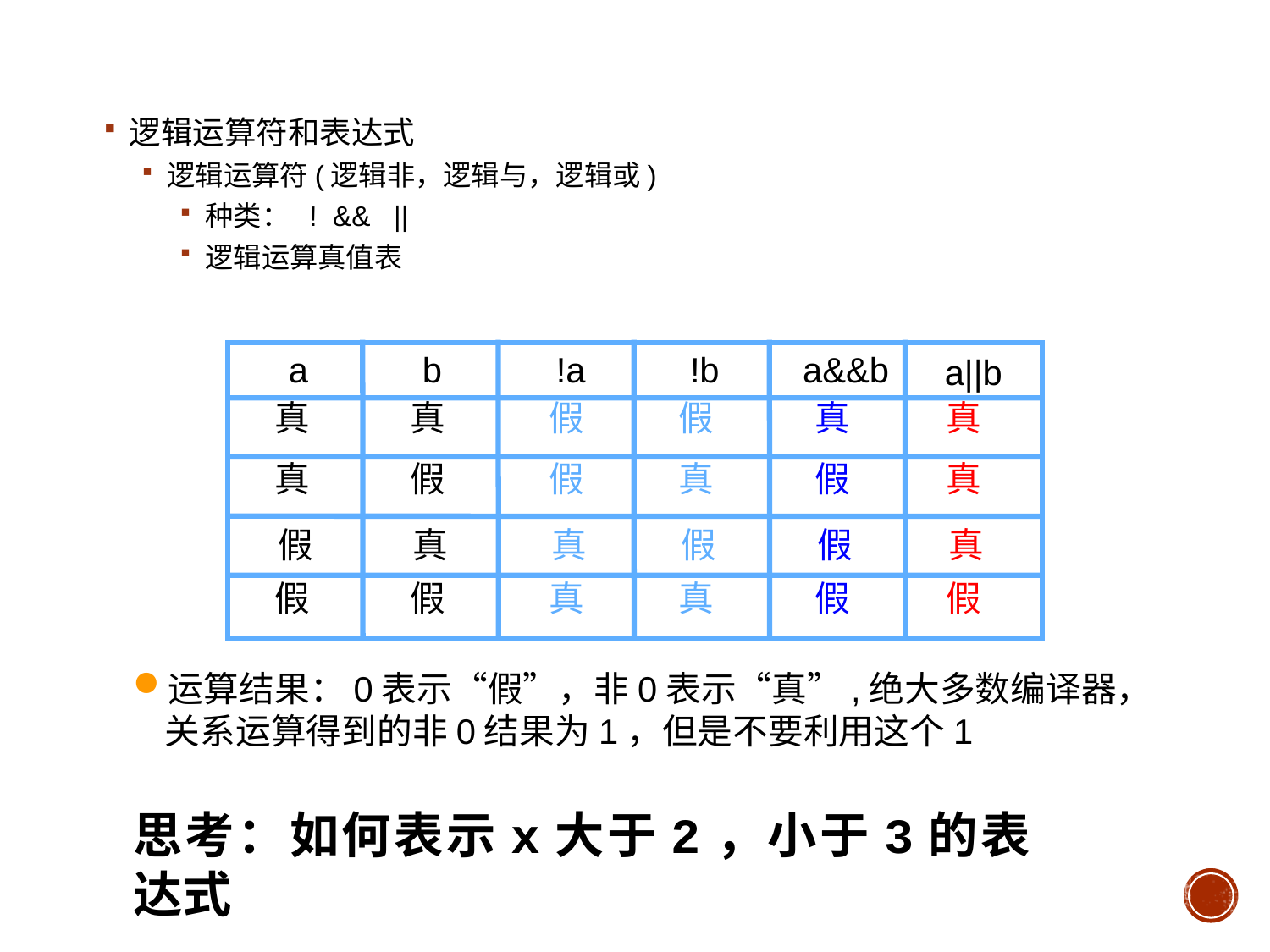

逻辑运算符和表达式
逻辑运算符(逻辑非，逻辑与，逻辑或)
种类：  !  &&   ||
逻辑运算真值表

a
b
!a
!b
a&&b

a||b
真
真
真
假
假
真
假
假
假
假
真
真
假
真
假
真
真
假
假
假
真
真
真
假
运算结果：0表示“假”，非0表示“真”,绝大多数编译器，关系运算得到的非0结果为1，但是不要利用这个1
思考：如何表示x大于2，小于3的表达式

47